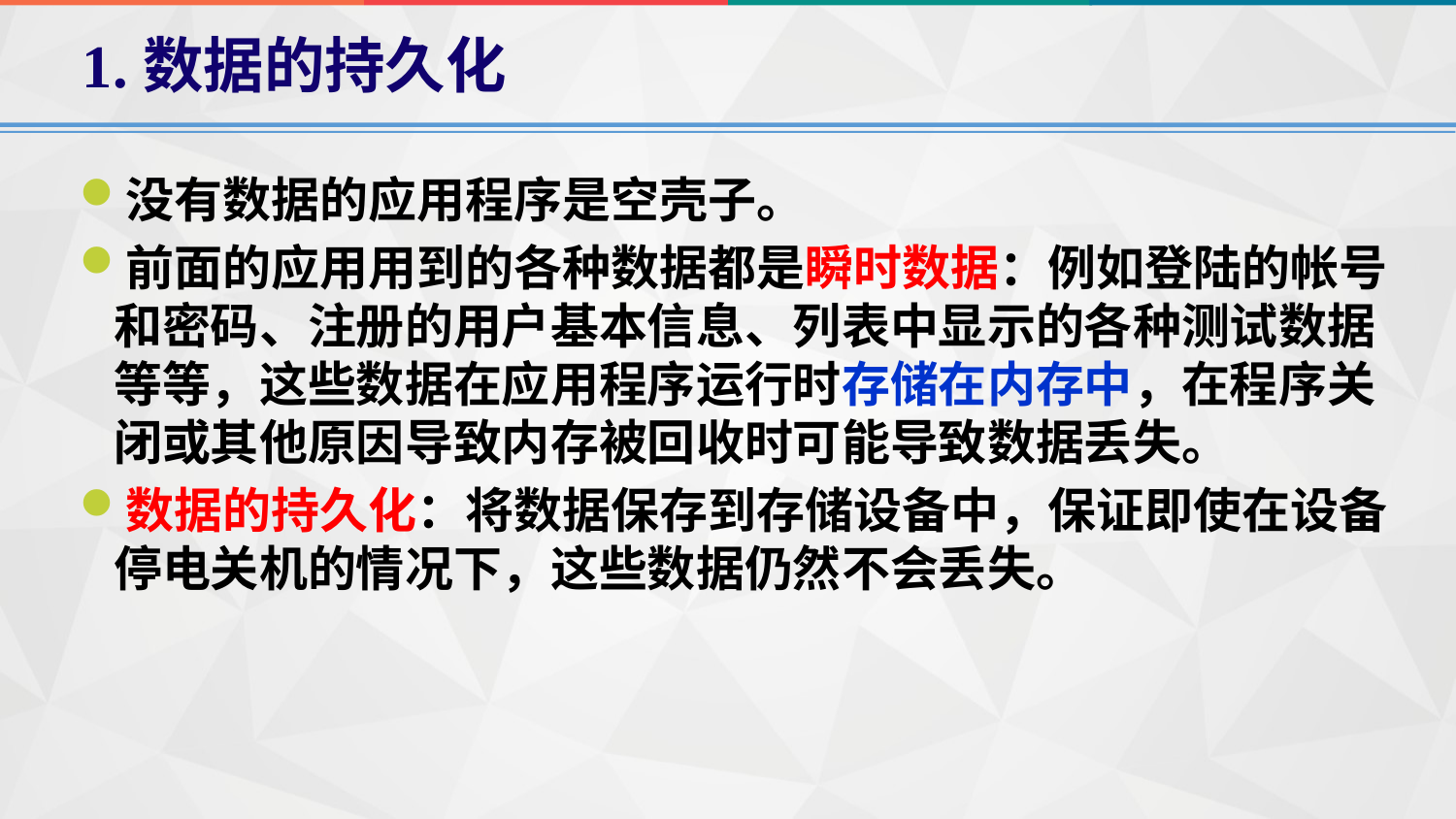

1.数据的持久化
没有数据的应用程序是空壳子。
前面的应用用到的各种数据都是瞬时数据：例如登陆的帐号和密码、注册的用户基本信息、列表中显示的各种测试数据等等，这些数据在应用程序运行时存储在内存中，在程序关闭或其他原因导致内存被回收时可能导致数据丢失。
数据的持久化：将数据保存到存储设备中，保证即使在设备停电关机的情况下，这些数据仍然不会丢失。